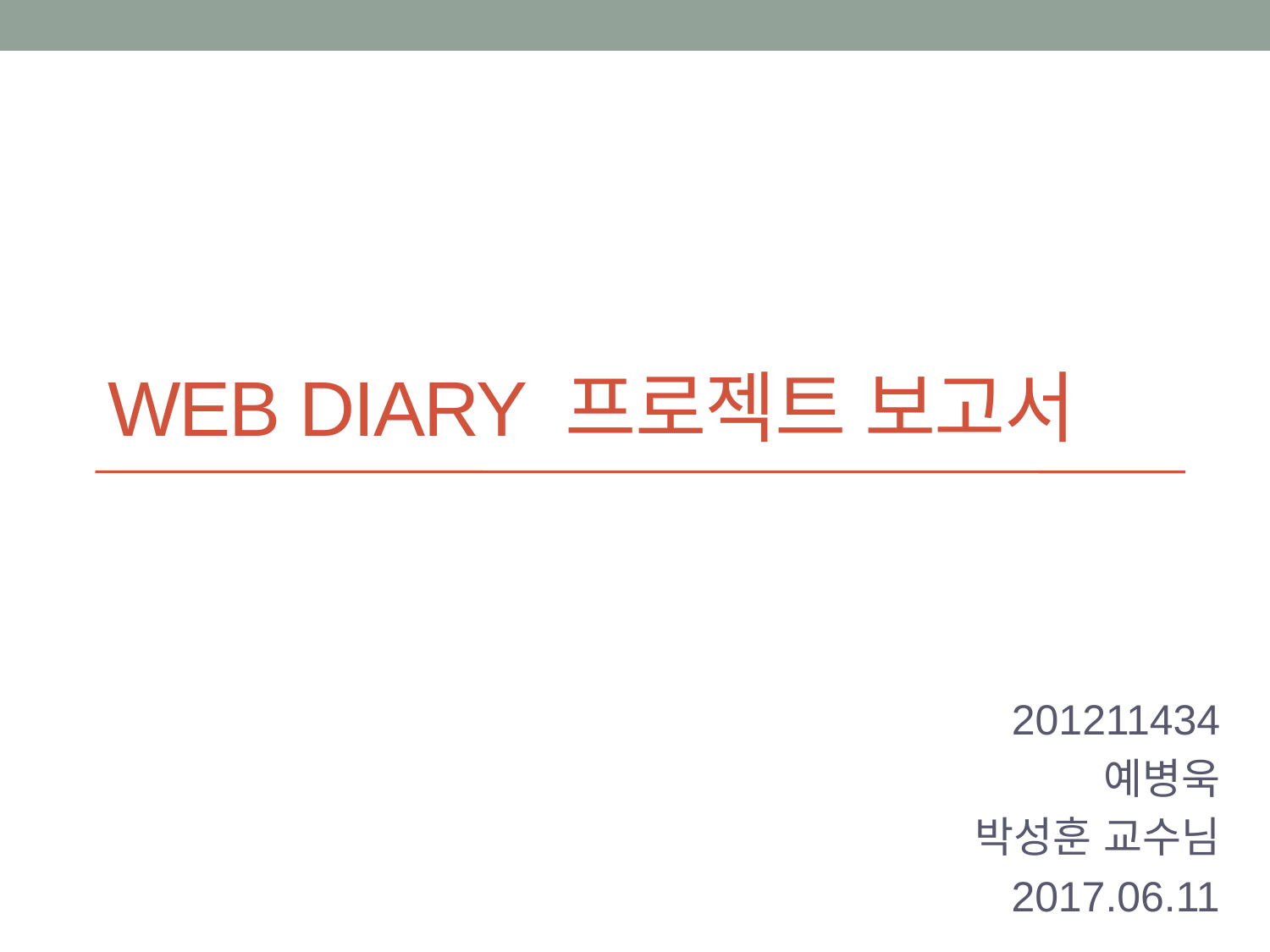

# Web diary 프로젝트 보고서
201211434
예병욱
박성훈 교수님
2017.06.11